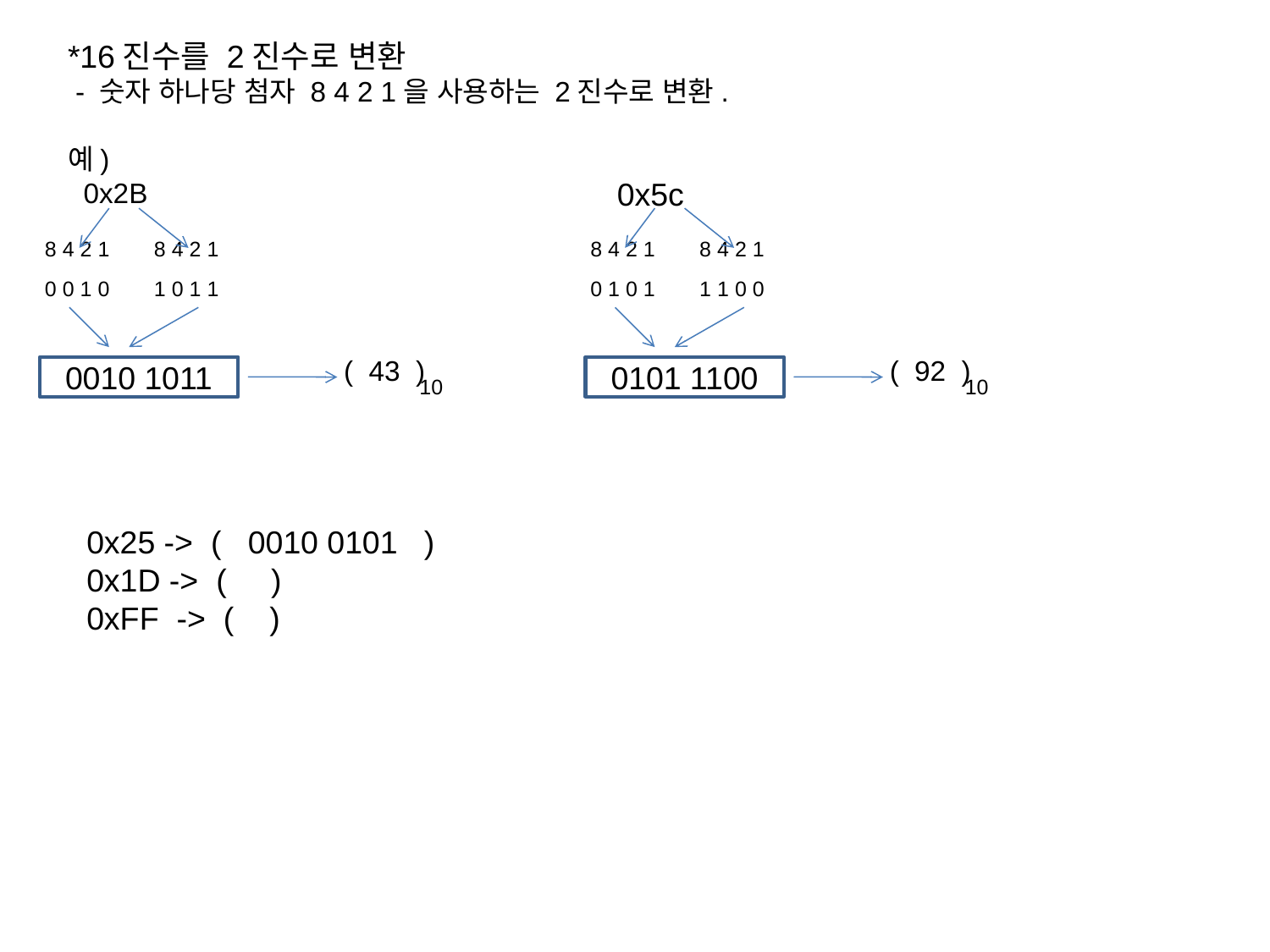

*16진수를 2진수로 변환
 - 숫자 하나당 첨자 8 4 2 1을 사용하는 2진수로 변환.

예)
  0x2B
0x5c
8 4 2 1
8 4 2 1
8 4 2 1
8 4 2 1
1 0 1 1
1 1 0 0
0 0 1 0
0 1 0 1
(  43  )
(  92  )
0010 1011
0101 1100
10
10
0x25 ->  (   0010 0101   )
0x1D ->  (     )
0xFF  ->  (    )